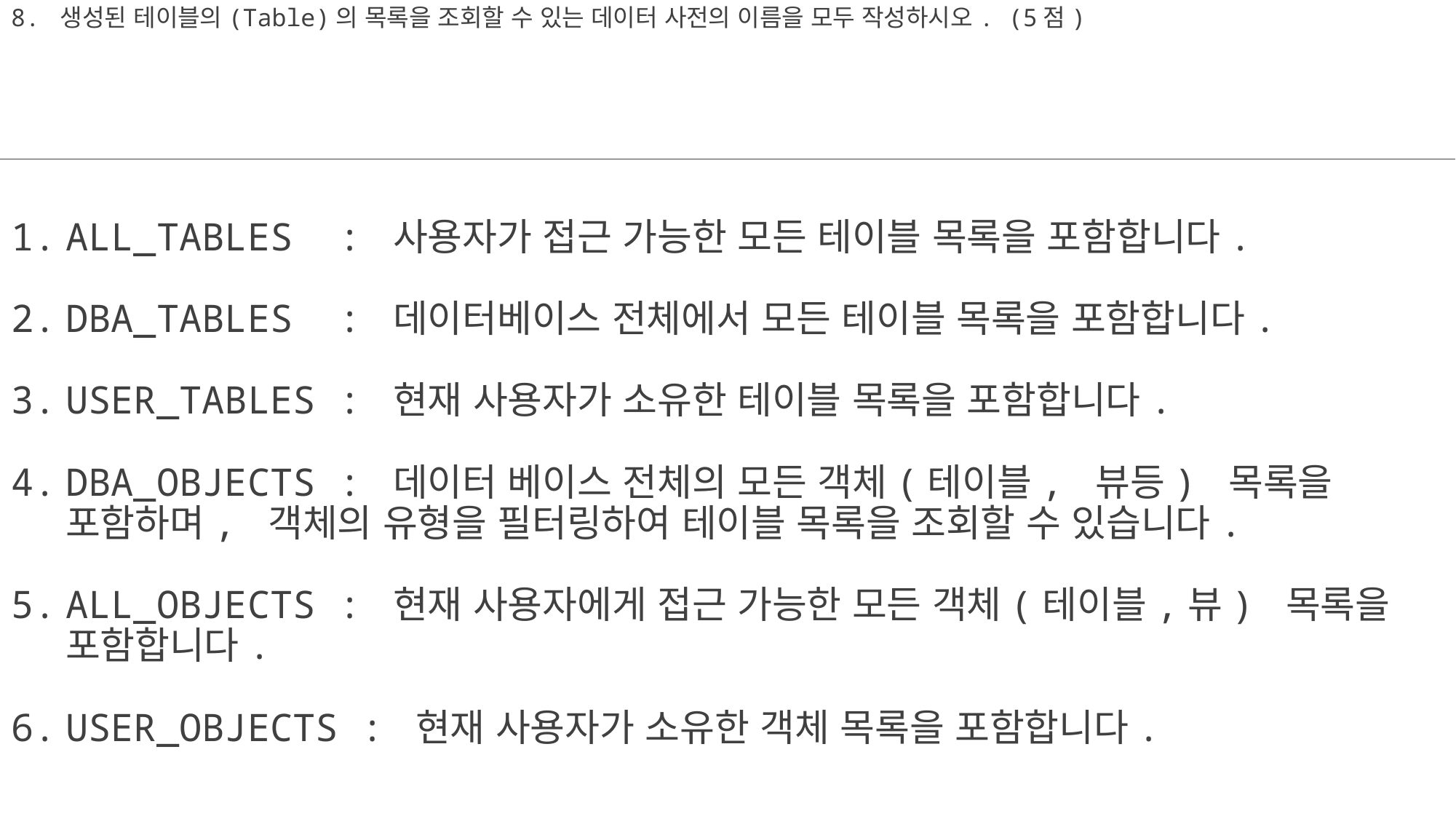

# 8. 생성된 테이블의(Table)의 목록을 조회할 수 있는 데이터 사전의 이름을 모두 작성하시오. (5점)
ALL_TABLES  : 사용자가 접근 가능한 모든 테이블 목록을 포함합니다.

DBA_TABLES  : 데이터베이스 전체에서 모든 테이블 목록을 포함합니다.

USER_TABLES : 현재 사용자가 소유한 테이블 목록을 포함합니다.

DBA_OBJECTS : 데이터 베이스 전체의 모든 객체(테이블, 뷰등) 목록을 포함하며, 객체의 유형을 필터링하여 테이블 목록을 조회할 수 있습니다.

ALL_OBJECTS : 현재 사용자에게 접근 가능한 모든 객체(테이블,뷰) 목록을 포함합니다.

USER_OBJECTS : 현재 사용자가 소유한 객체 목록을 포함합니다.